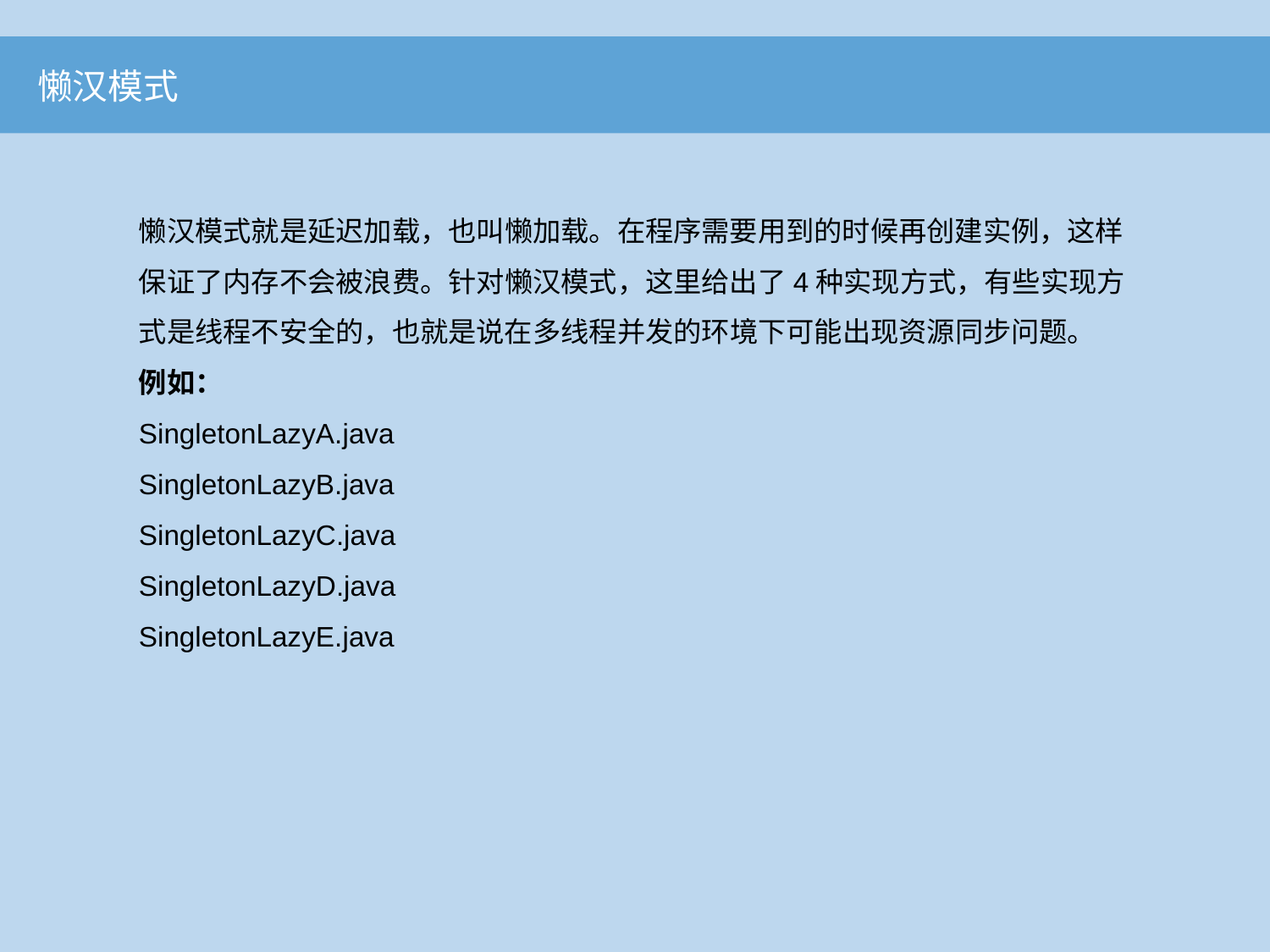

懒汉模式
懒汉模式就是延迟加载，也叫懒加载。在程序需要用到的时候再创建实例，这样保证了内存不会被浪费。针对懒汉模式，这里给出了4种实现方式，有些实现方式是线程不安全的，也就是说在多线程并发的环境下可能出现资源同步问题。
例如：
SingletonLazyA.java
SingletonLazyB.java
SingletonLazyC.java
SingletonLazyD.java
SingletonLazyE.java